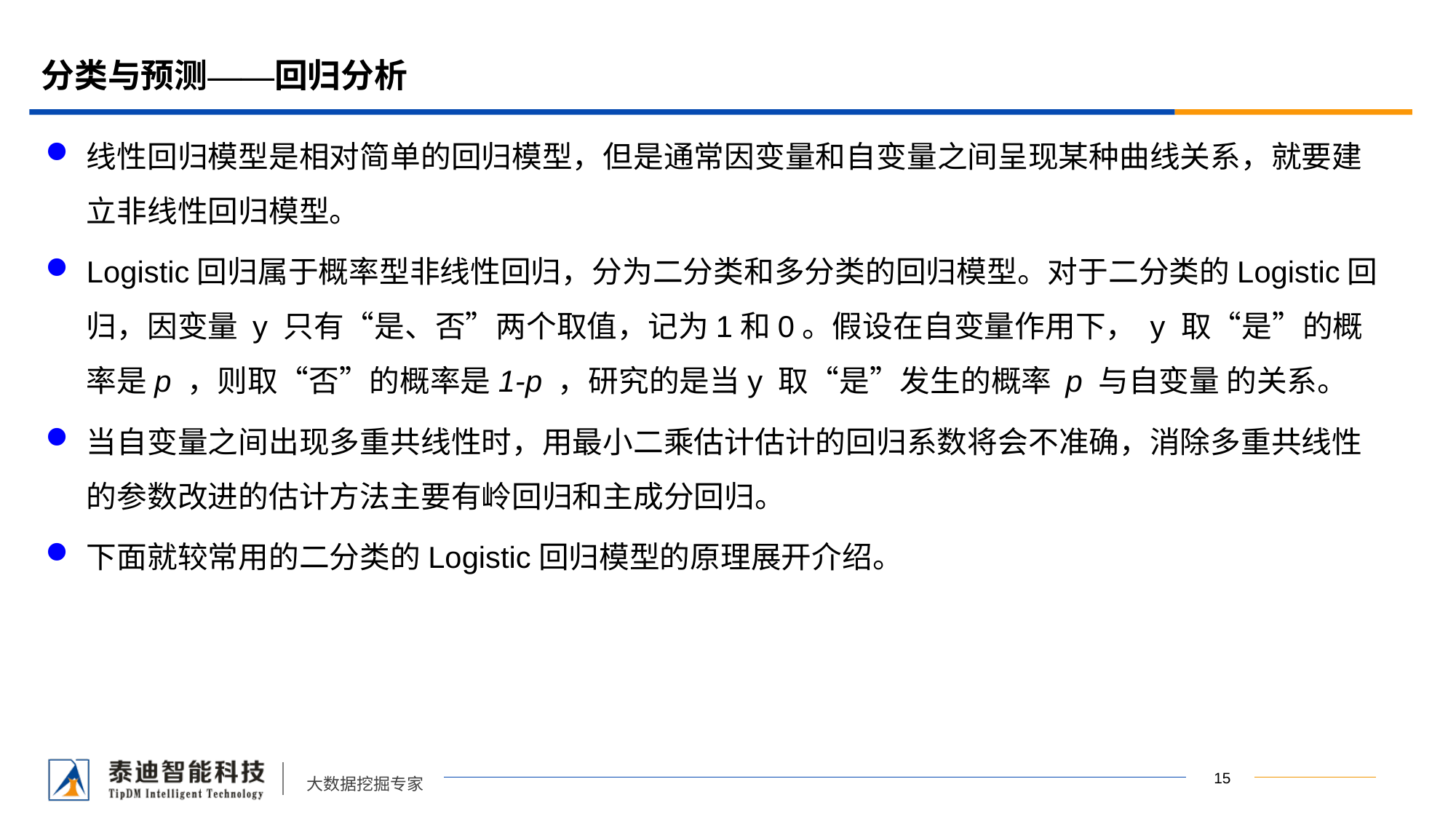

# 分类与预测——回归分析
线性回归模型是相对简单的回归模型，但是通常因变量和自变量之间呈现某种曲线关系，就要建立非线性回归模型。
Logistic回归属于概率型非线性回归，分为二分类和多分类的回归模型。对于二分类的Logistic回归，因变量 y 只有“是、否”两个取值，记为1和0。假设在自变量作用下， y 取“是”的概率是p ，则取“否”的概率是1-p ，研究的是当y 取“是”发生的概率 p 与自变量 的关系。
当自变量之间出现多重共线性时，用最小二乘估计估计的回归系数将会不准确，消除多重共线性的参数改进的估计方法主要有岭回归和主成分回归。
下面就较常用的二分类的Logistic回归模型的原理展开介绍。